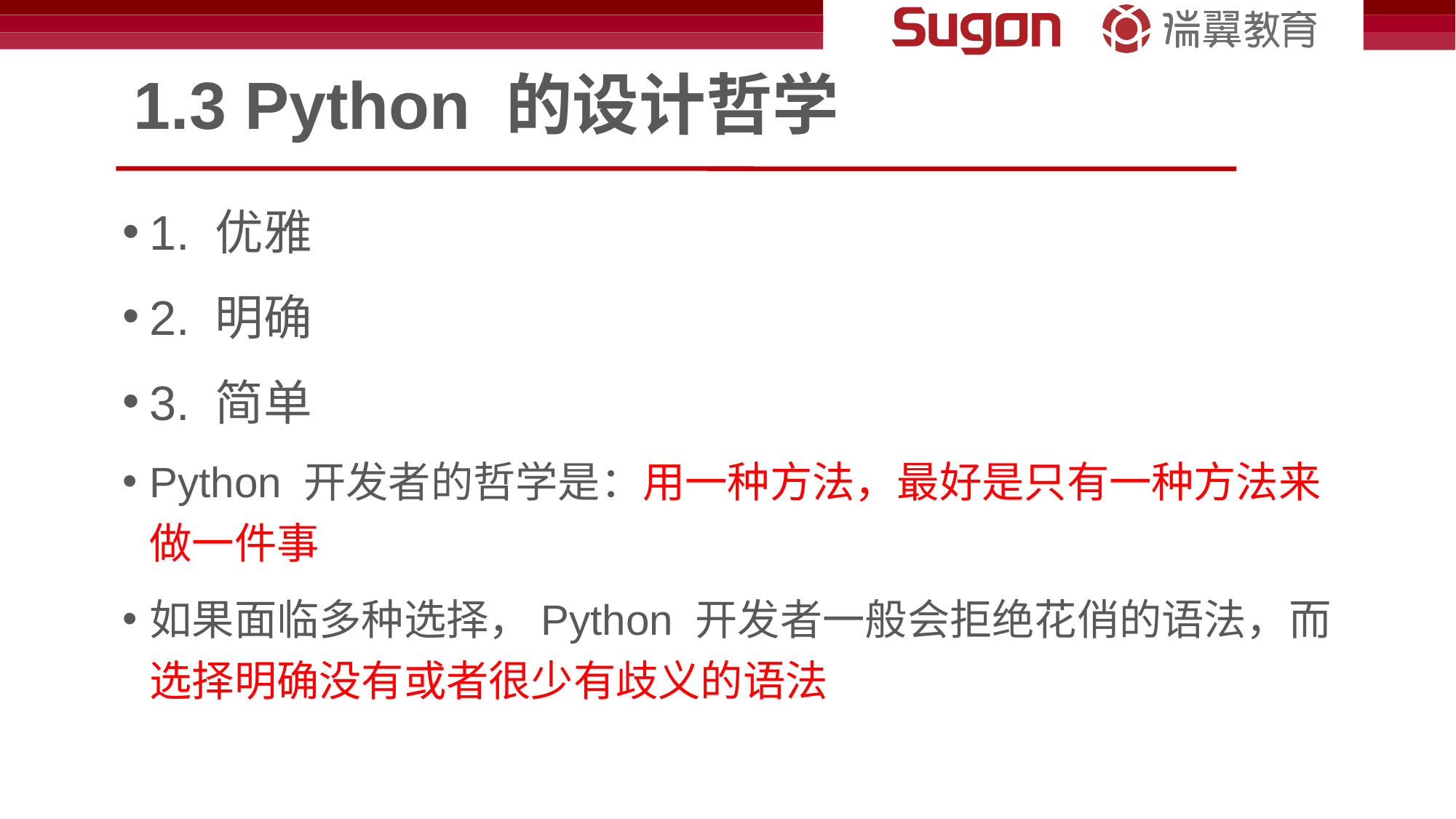

# 1.3 Python 的设计哲学
1. 优雅
2. 明确
3. 简单
Python 开发者的哲学是：用一种方法，最好是只有一种方法来做一件事
如果面临多种选择，Python 开发者一般会拒绝花俏的语法，而选择明确没有或者很少有歧义的语法